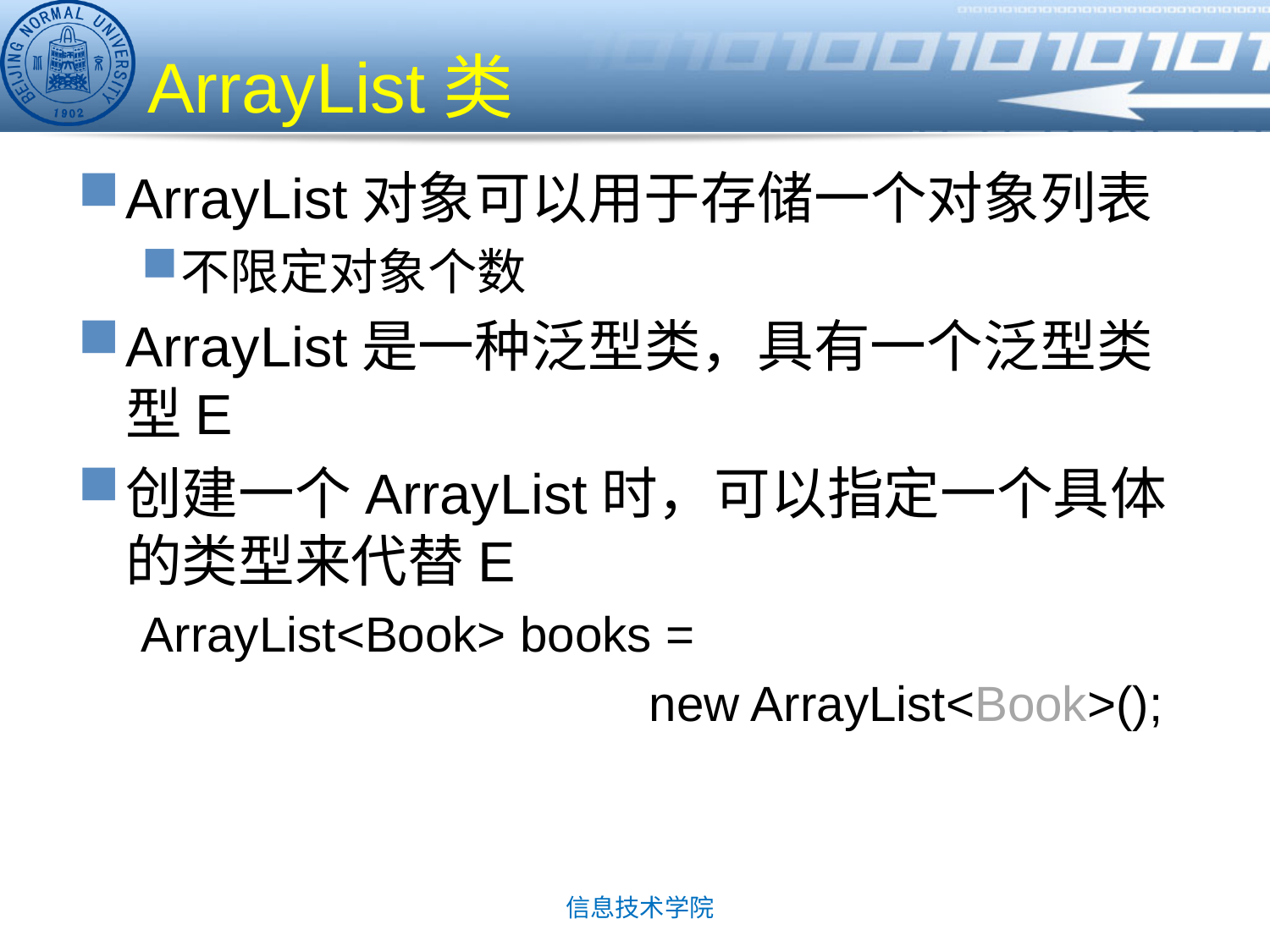

# ArrayList类
ArrayList对象可以用于存储一个对象列表
不限定对象个数
ArrayList是一种泛型类，具有一个泛型类型E
创建一个ArrayList时，可以指定一个具体的类型来代替E
ArrayList<Book> books =
				new ArrayList<Book>();
22